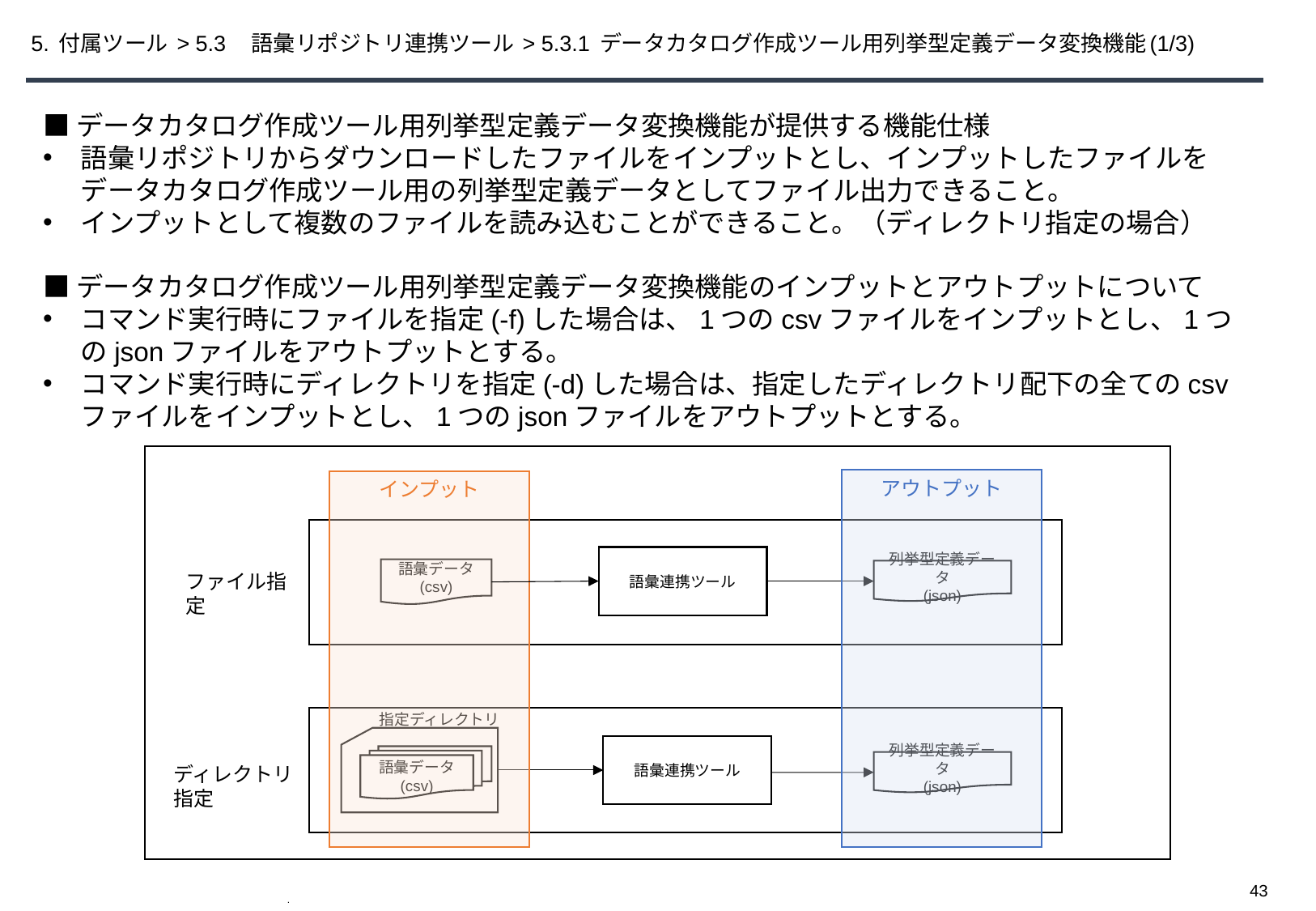

# 5. 付属ツール > 5.3　語彙リポジトリ連携ツール > 5.3.1 データカタログ作成ツール用列挙型定義データ変換機能(1/3)
■データカタログ作成ツール用列挙型定義データ変換機能が提供する機能仕様
語彙リポジトリからダウンロードしたファイルをインプットとし、インプットしたファイルをデータカタログ作成ツール用の列挙型定義データとしてファイル出力できること。
インプットとして複数のファイルを読み込むことができること。（ディレクトリ指定の場合）

■データカタログ作成ツール用列挙型定義データ変換機能のインプットとアウトプットについて
コマンド実行時にファイルを指定(-f)した場合は、1つのcsvファイルをインプットとし、1つのjsonファイルをアウトプットとする。
コマンド実行時にディレクトリを指定(-d)した場合は、指定したディレクトリ配下の全てのcsvファイルをインプットとし、1つのjsonファイルをアウトプットとする。

アウトプット
インプット

語彙連携ツール
語彙データ
(csv)
列挙型定義データ
(json)
ファイル指定
指定ディレクトリ

語彙連携ツール
語彙データ
(csv)
列挙型定義データ
(json)
ディレクトリ指定